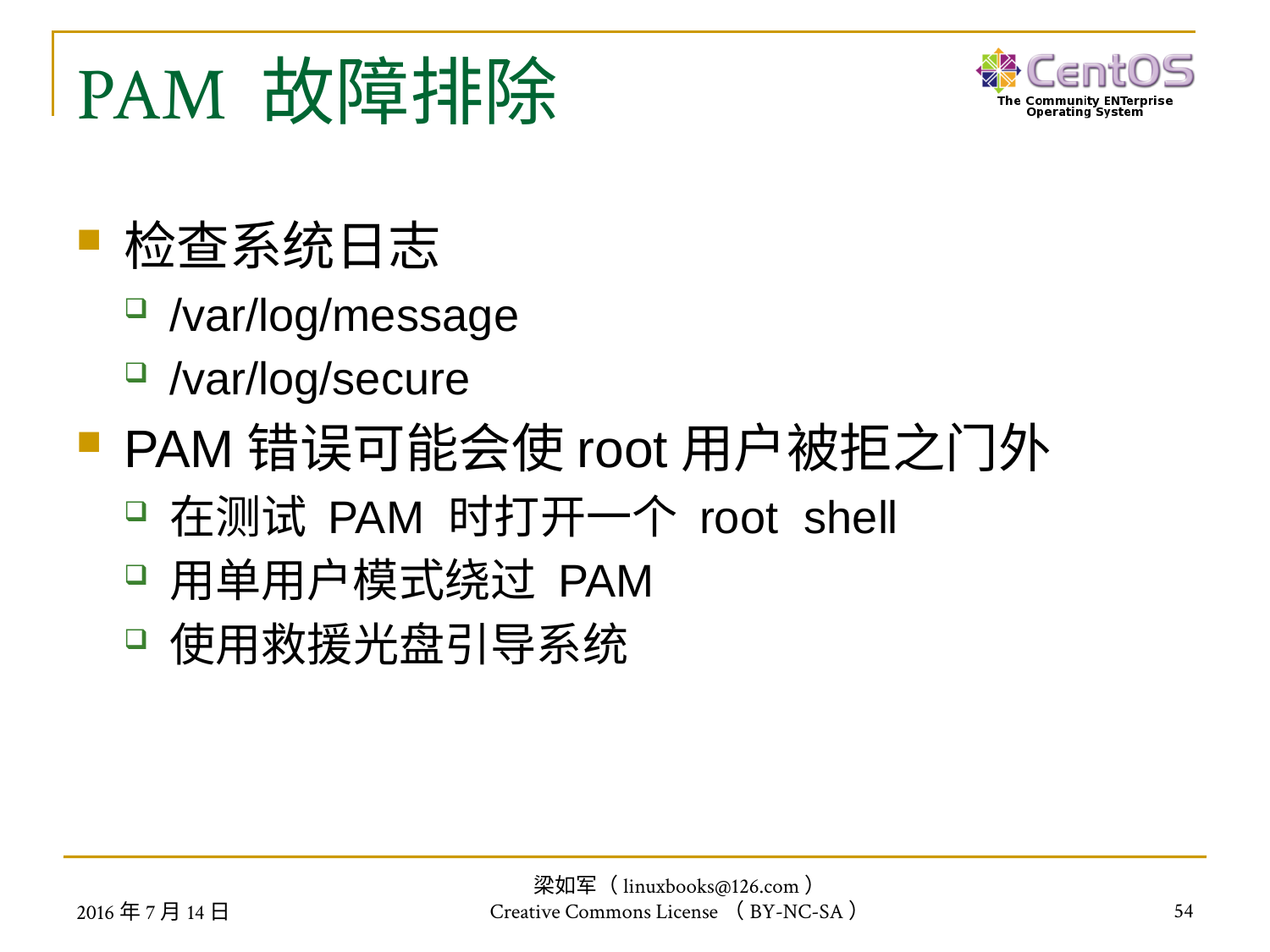

# PAM 故障排除
检查系统日志
/var/log/message
/var/log/secure
PAM错误可能会使root用户被拒之门外
在测试 PAM 时打开一个 root  shell
用单用户模式绕过 PAM
使用救援光盘引导系统

梁如军（linuxbooks@126.com）
Creative Commons License（BY-NC-SA）
2016年7月14日
54